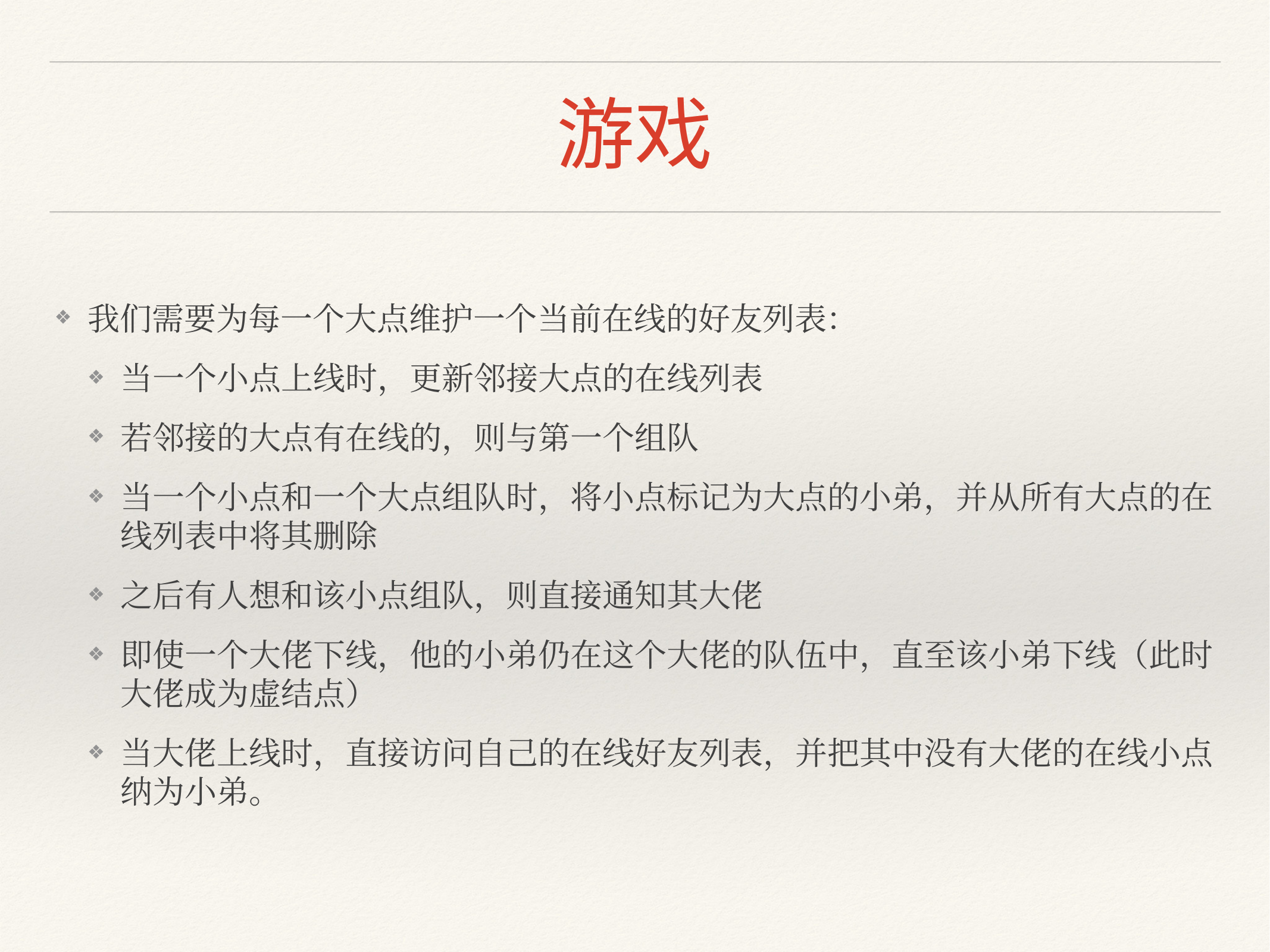

# 游戏
我们需要为每一个大点维护一个当前在线的好友列表：
当一个小点上线时，更新邻接大点的在线列表
若邻接的大点有在线的，则与第一个组队
当一个小点和一个大点组队时，将小点标记为大点的小弟，并从所有大点的在线列表中将其删除
之后有人想和该小点组队，则直接通知其大佬
即使一个大佬下线，他的小弟仍在这个大佬的队伍中，直至该小弟下线（此时大佬成为虚结点）
当大佬上线时，直接访问自己的在线好友列表，并把其中没有大佬的在线小点纳为小弟。